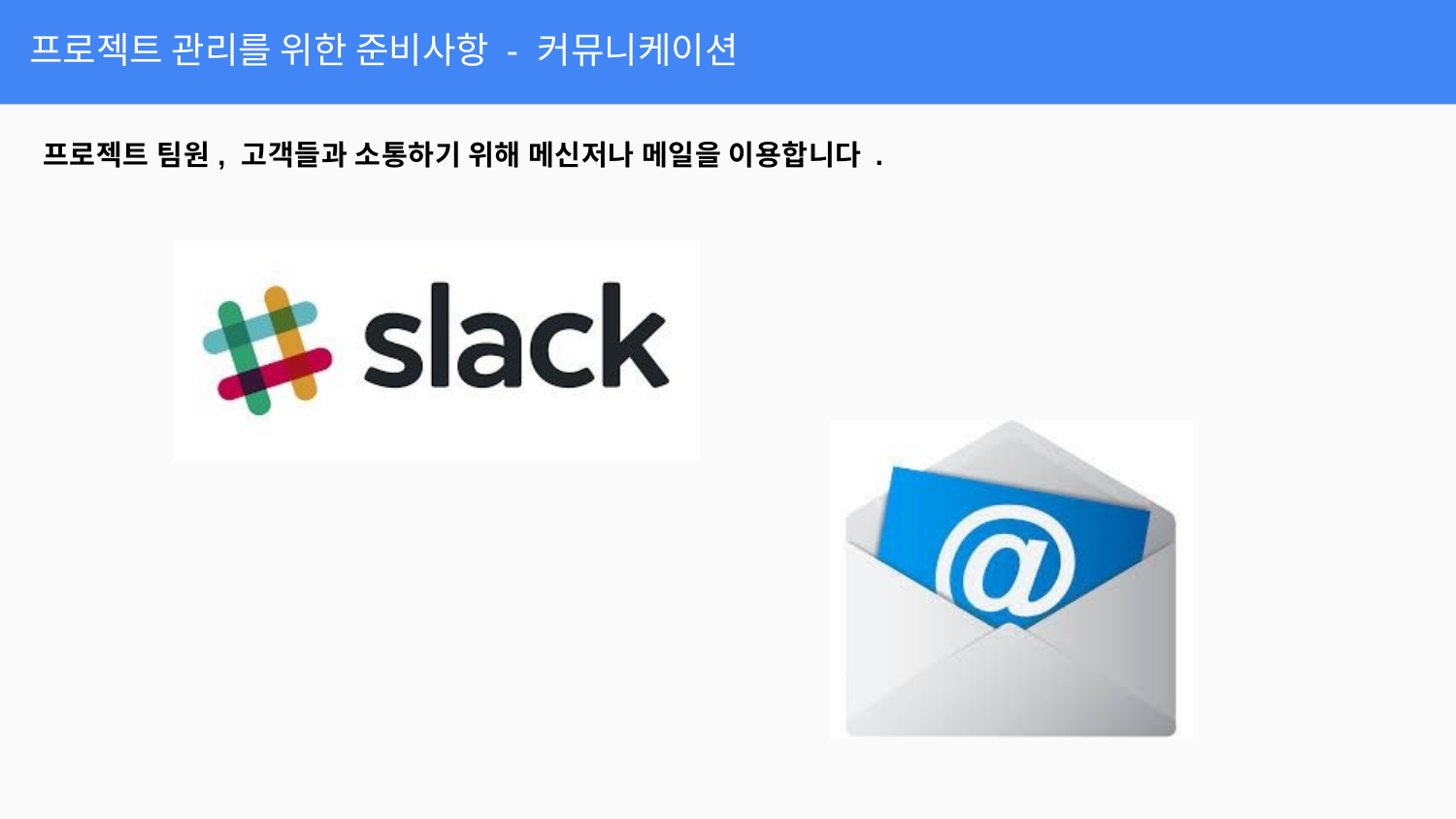

프로젝트 관리를 위한 준비사항 - 커뮤니케이션
프로젝트 팀원, 고객들과 소통하기 위해 메신저나 메일을 이용합니다 .